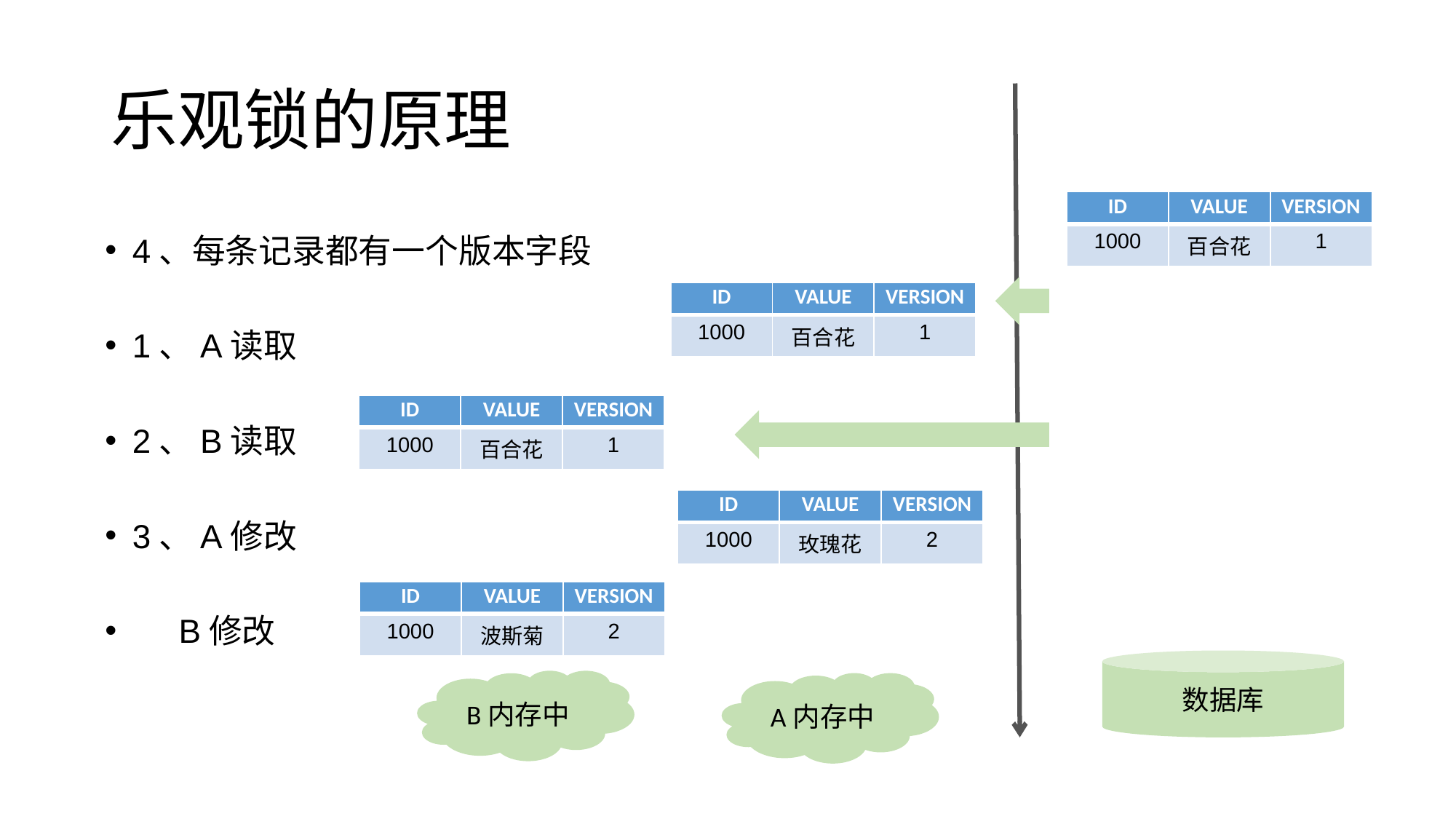

# 乐观锁的原理
4、每条记录都有一个版本字段
1、A读取
2、B读取
3、A修改
     B修改
| ID | VALUE | VERSION |
| --- | --- | --- |
| 1000 | 百合花 | 1 |

| ID | VALUE | VERSION |
| --- | --- | --- |
| 1000 | 百合花 | 1 |
| ID | VALUE | VERSION |
| --- | --- | --- |
| 1000 | 百合花 | 1 |

| ID | VALUE | VERSION |
| --- | --- | --- |
| 1000 | 玫瑰花 | 2 |
| ID | VALUE | VERSION |
| --- | --- | --- |
| 1000 | 波斯菊 | 2 |
数据库
B内存中
A内存中